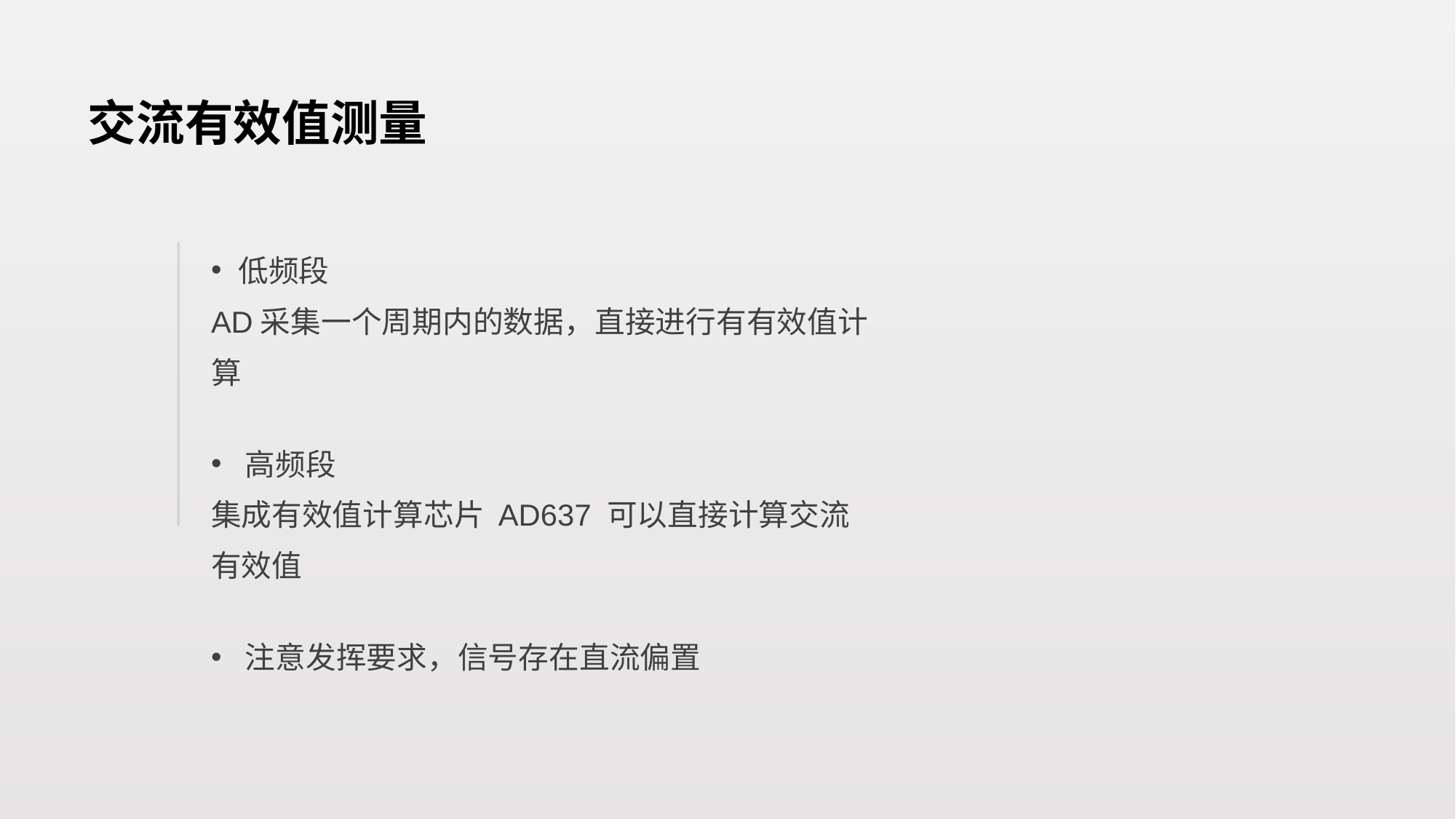

交流有效值测量
低频段
AD采集一个周期内的数据，直接进行有有效值计算

高频段
集成有效值计算芯片 AD637 可以直接计算交流有效值

注意发挥要求，信号存在直流偏置